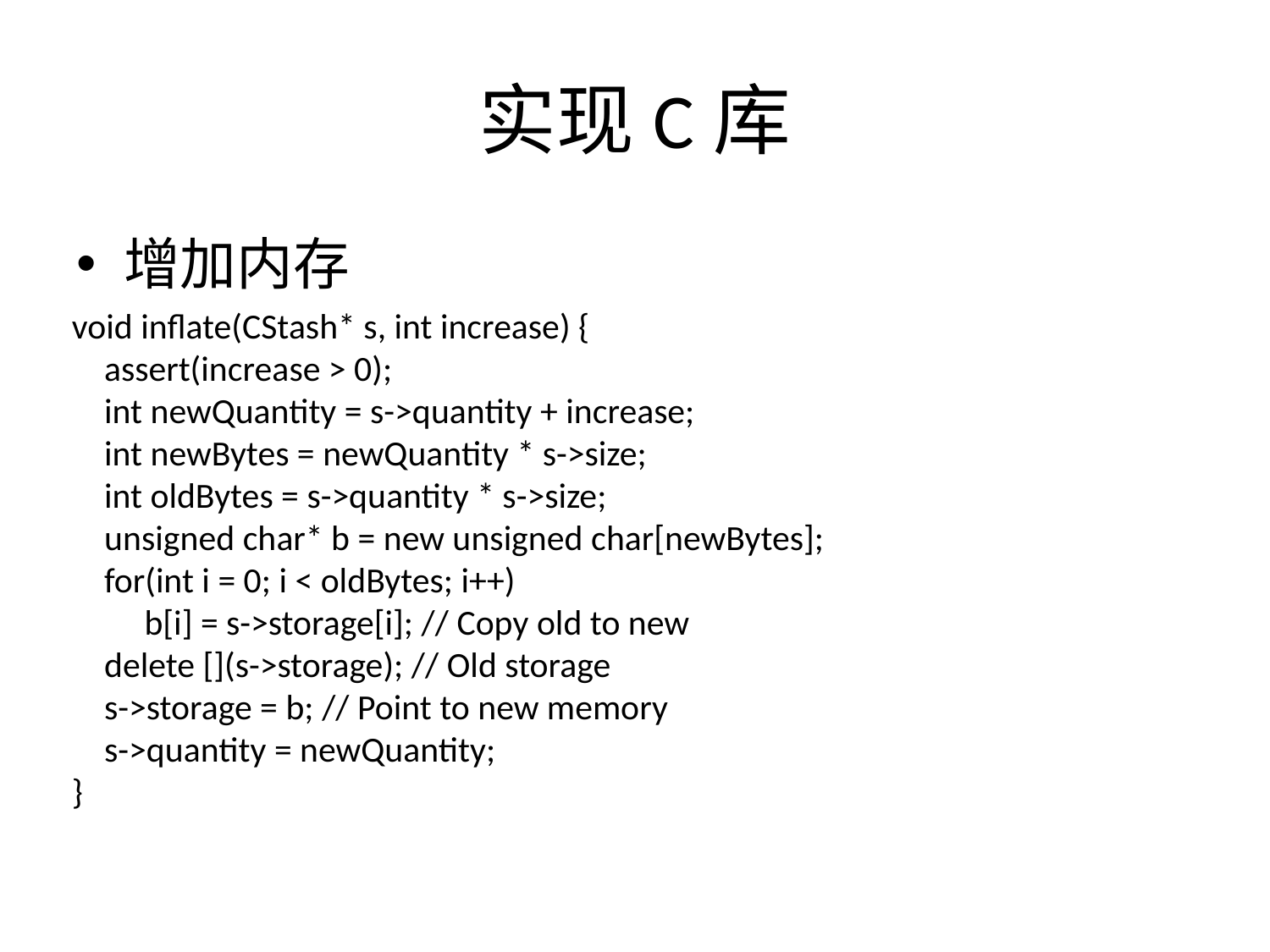

# 实现C库
增加内存
void inflate(CStash* s, int increase) {
    assert(increase > 0);
    int newQuantity = s->quantity + increase;
    int newBytes = newQuantity * s->size;
    int oldBytes = s->quantity * s->size;
    unsigned char* b = new unsigned char[newBytes];
    for(int i = 0; i < oldBytes; i++)
         b[i] = s->storage[i]; // Copy old to new
    delete [](s->storage); // Old storage
    s->storage = b; // Point to new memory
    s->quantity = newQuantity;
}